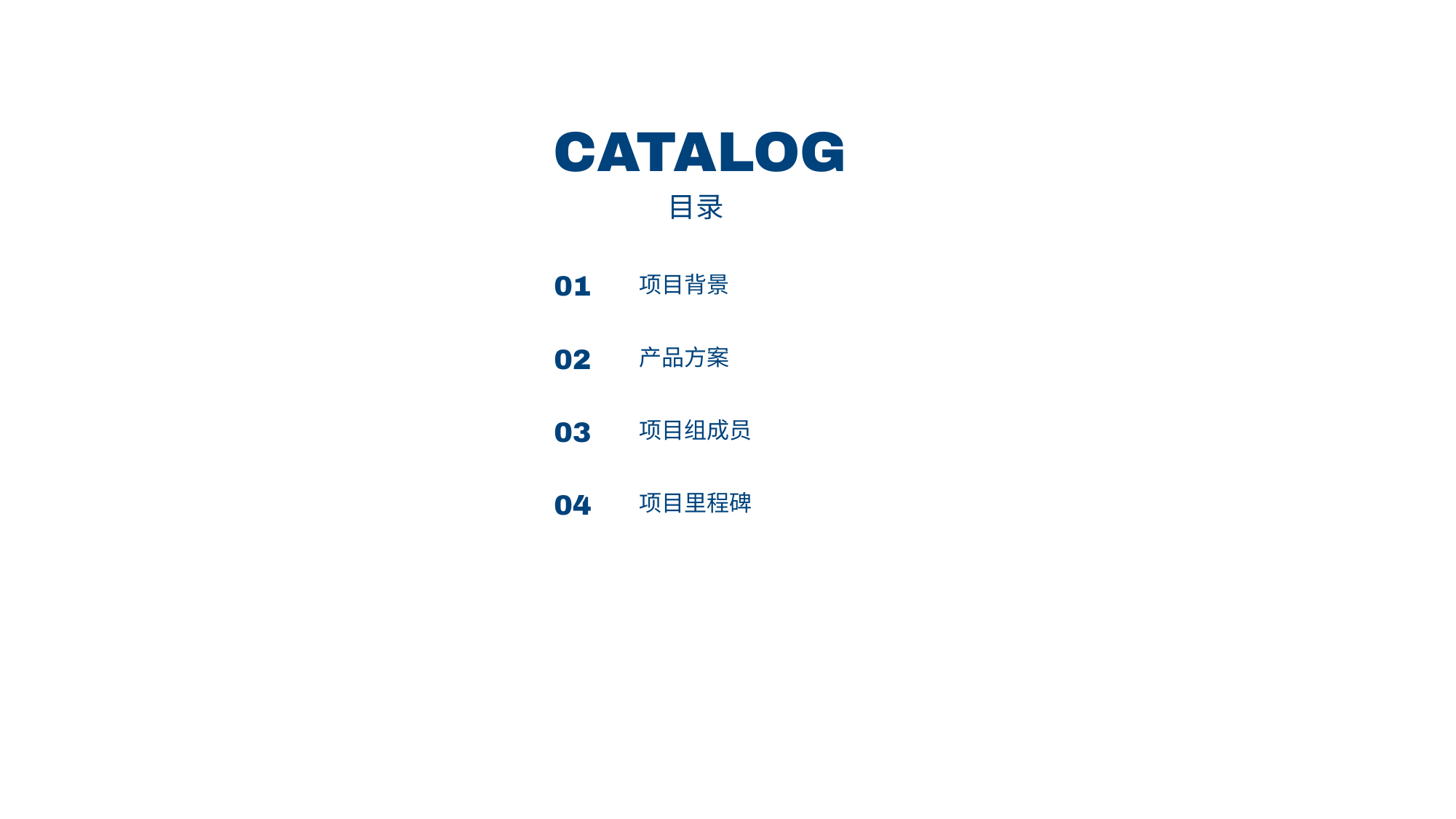

CATALOG
目录
01
项目背景
02
产品方案
03
项目组成员
04
项目里程碑